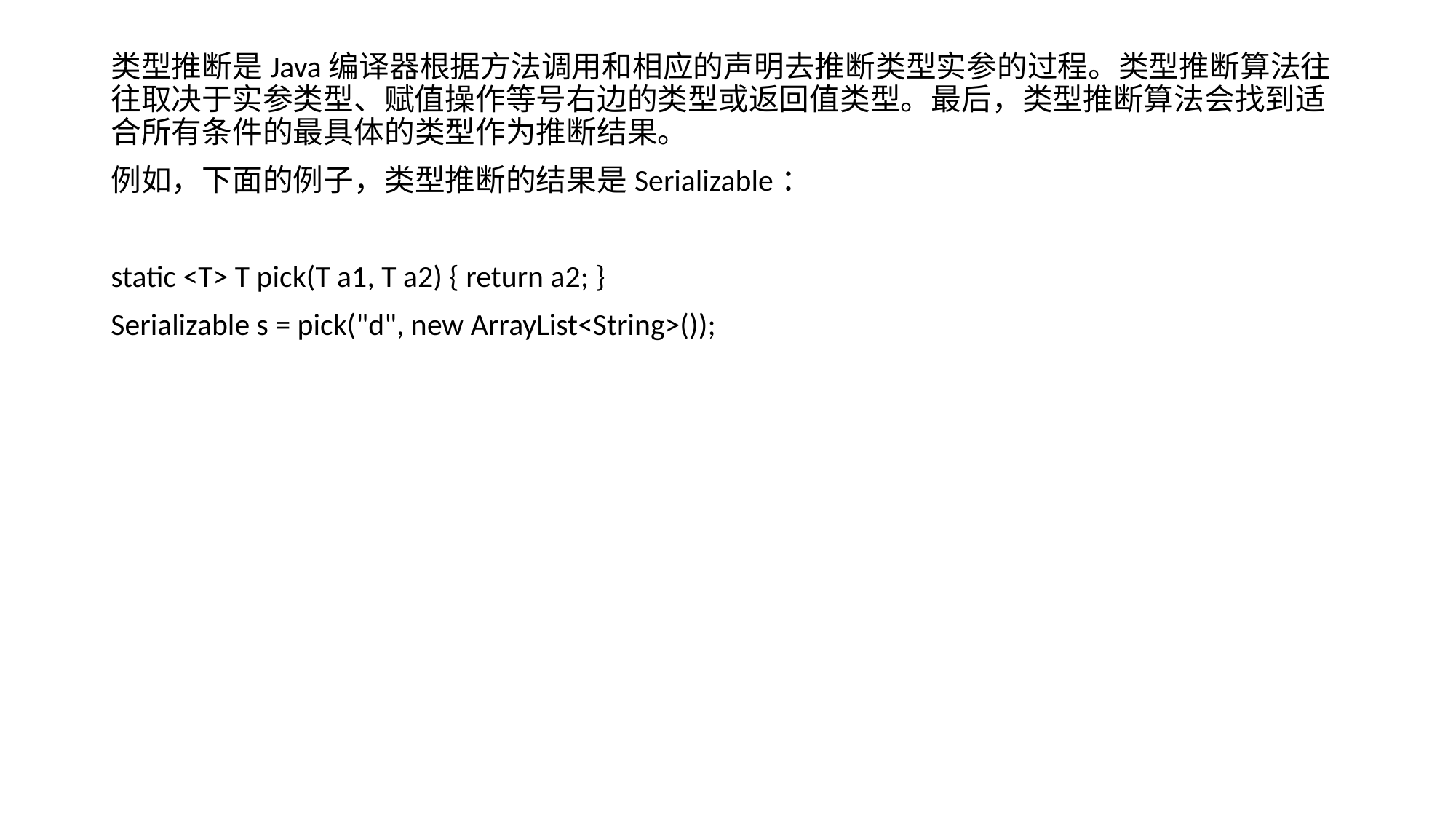

类型推断是Java编译器根据方法调用和相应的声明去推断类型实参的过程。类型推断算法往往取决于实参类型、赋值操作等号右边的类型或返回值类型。最后，类型推断算法会找到适合所有条件的最具体的类型作为推断结果。
例如，下面的例子，类型推断的结果是Serializable：

static <T> T pick(T a1, T a2) { return a2; }
Serializable s = pick("d", new ArrayList<String>());